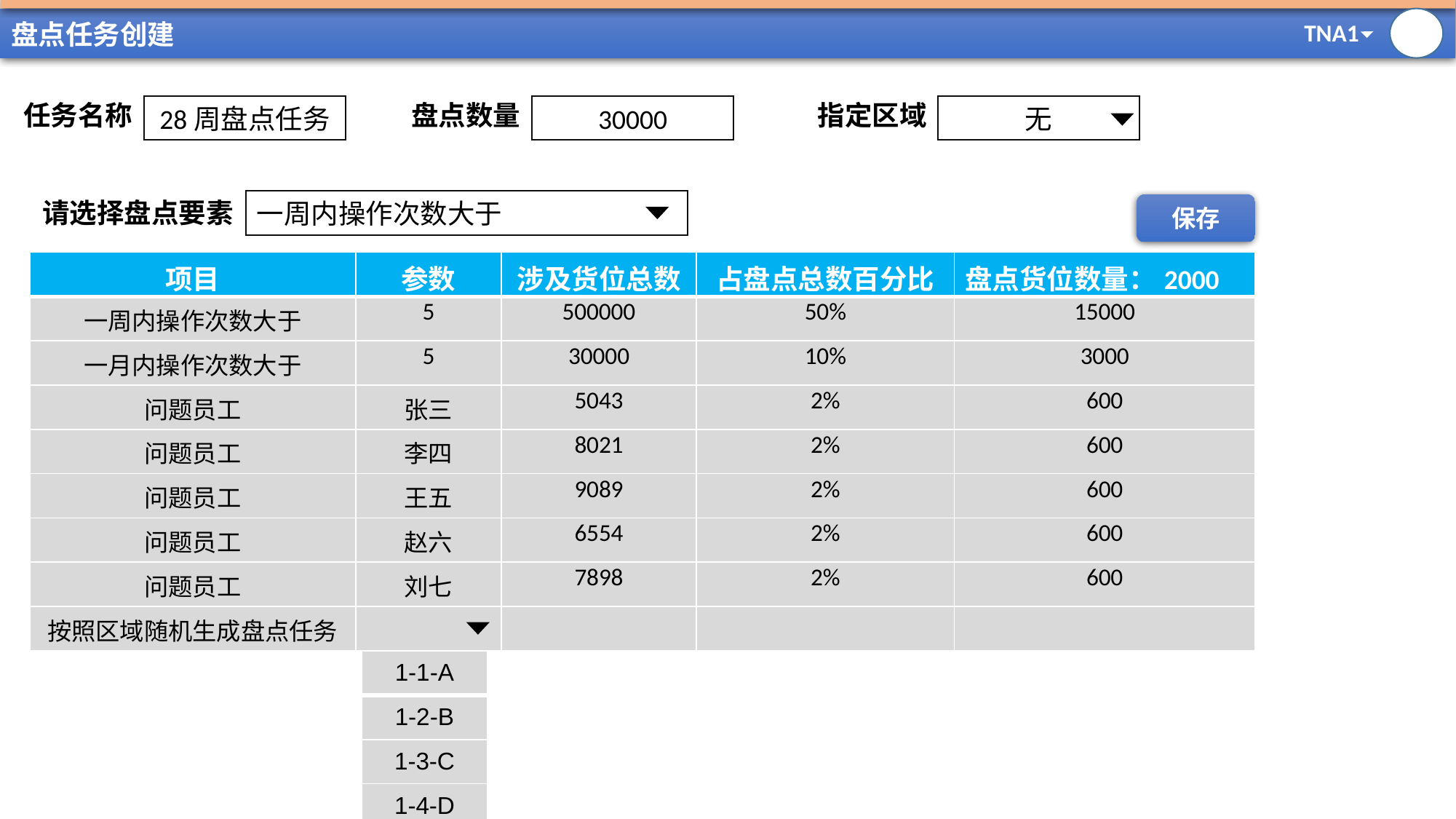

# 盘点任务创建
任务名称
盘点数量
指定区域
28周盘点任务
30000
无

请选择盘点要素
一周内操作次数大于
保存

| 项目 | 参数 | 涉及货位总数 | 占盘点总数百分比 | 盘点货位数量：2000 |
| --- | --- | --- | --- | --- |
| 一周内操作次数大于 | 5 | 500000 | 50% | 15000 |
| 一月内操作次数大于 | 5 | 30000 | 10% | 3000 |
| 问题员工 | 张三 | 5043 | 2% | 600 |
| 问题员工 | 李四 | 8021 | 2% | 600 |
| 问题员工 | 王五 | 9089 | 2% | 600 |
| 问题员工 | 赵六 | 6554 | 2% | 600 |
| 问题员工 | 刘七 | 7898 | 2% | 600 |
| 按照区域随机生成盘点任务 |  |  |  |  |

| 1-1-A |
| --- |
| 1-2-B |
| 1-3-C |
| 1-4-D |
| 2-1-E |